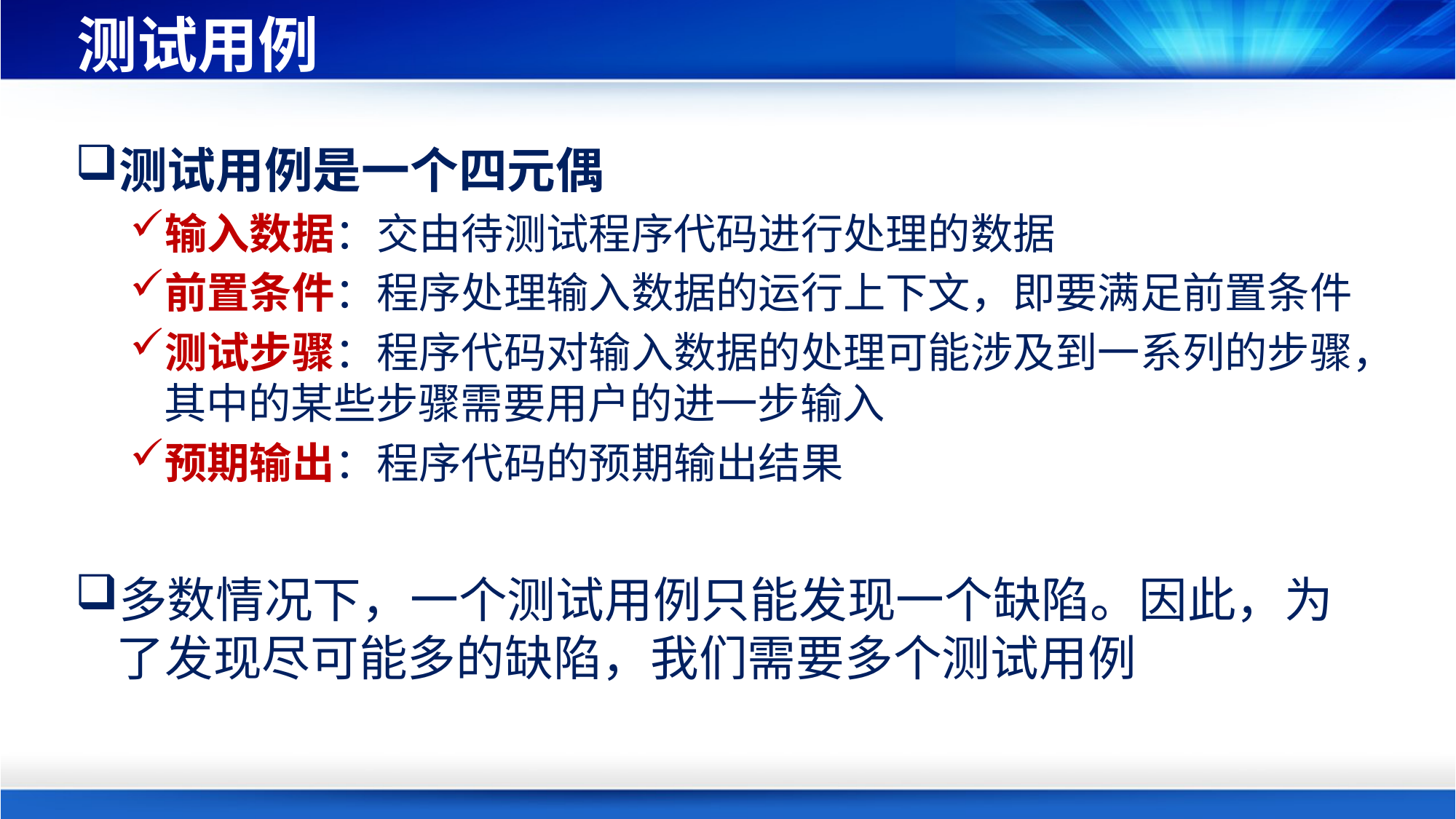

# 测试用例
测试用例是一个四元偶
输入数据：交由待测试程序代码进行处理的数据
前置条件：程序处理输入数据的运行上下文，即要满足前置条件
测试步骤：程序代码对输入数据的处理可能涉及到一系列的步骤，其中的某些步骤需要用户的进一步输入
预期输出：程序代码的预期输出结果

多数情况下，一个测试用例只能发现一个缺陷。因此，为了发现尽可能多的缺陷，我们需要多个测试用例